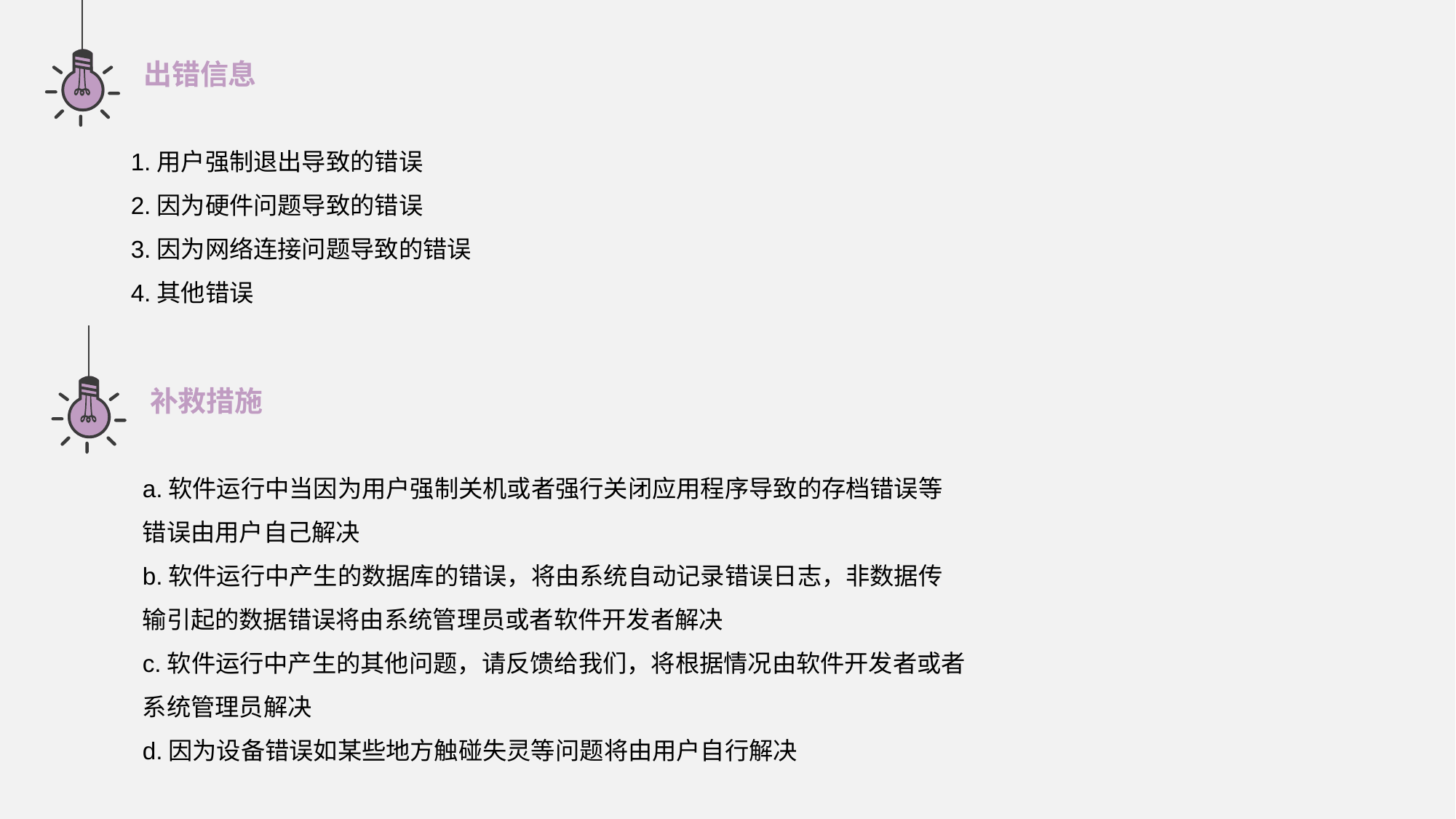

出错信息
1.用户强制退出导致的错误
2.因为硬件问题导致的错误
3.因为网络连接问题导致的错误
4.其他错误

补救措施
a.软件运行中当因为用户强制关机或者强行关闭应用程序导致的存档错误等错误由用户自己解决
b.软件运行中产生的数据库的错误，将由系统自动记录错误日志，非数据传输引起的数据错误将由系统管理员或者软件开发者解决
c.软件运行中产生的其他问题，请反馈给我们，将根据情况由软件开发者或者系统管理员解决
d.因为设备错误如某些地方触碰失灵等问题将由用户自行解决